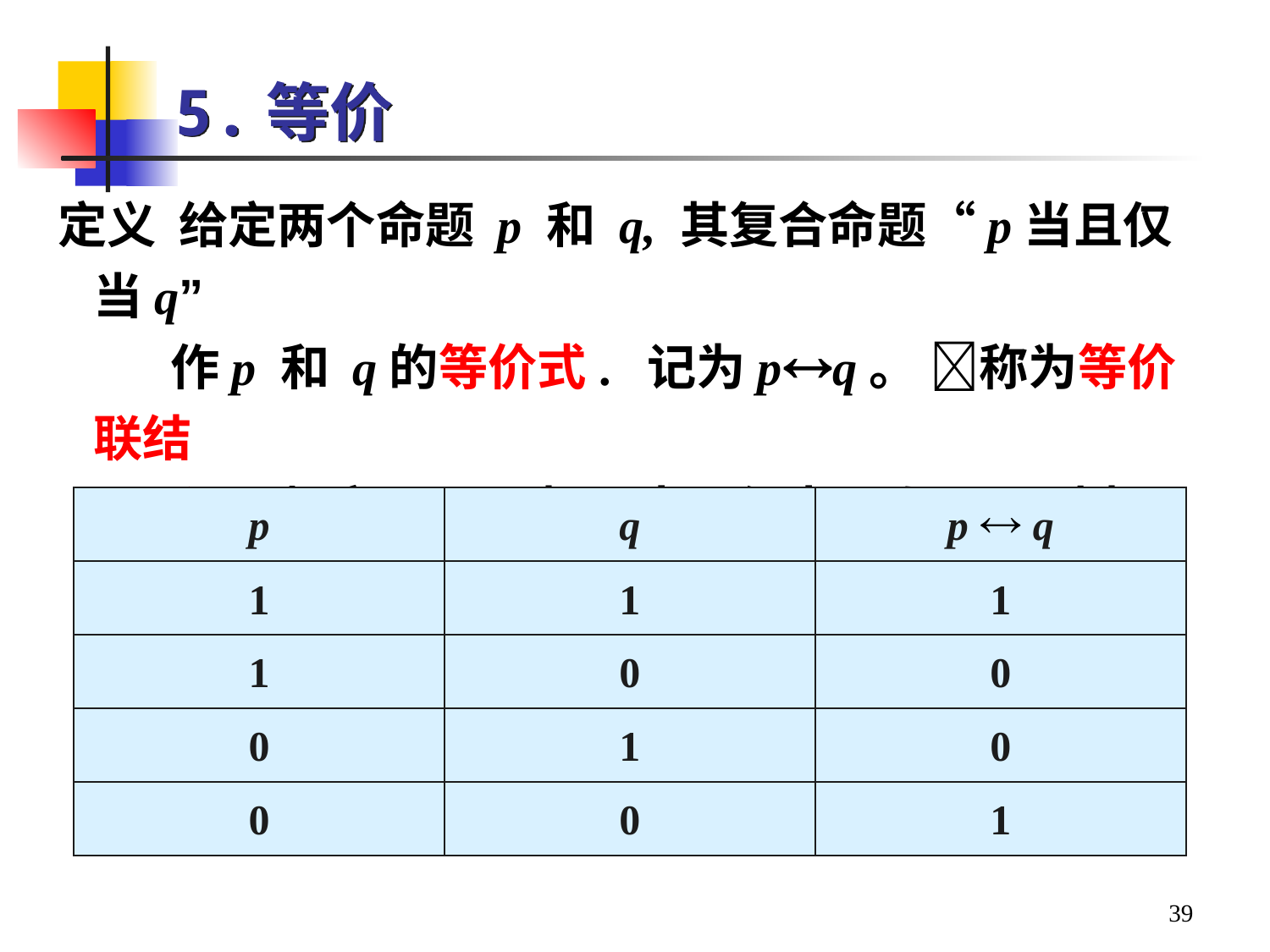

# 5.等价
定义  给定两个命题 p 和 q, 其复合命题“p当且仅当q”
         作p 和 q的等价式.  记为p↔q。 ↔称为等价联结
          词。规定p ↔ q为1 当且仅当 p与q同时为1, 或
          同时为0.
| p | q | p ↔ q |
| --- | --- | --- |
| 1 | 1 | 1 |
| 1 | 0 | 0 |
| 0 | 1 | 0 |
| 0 | 0 | 1 |
39